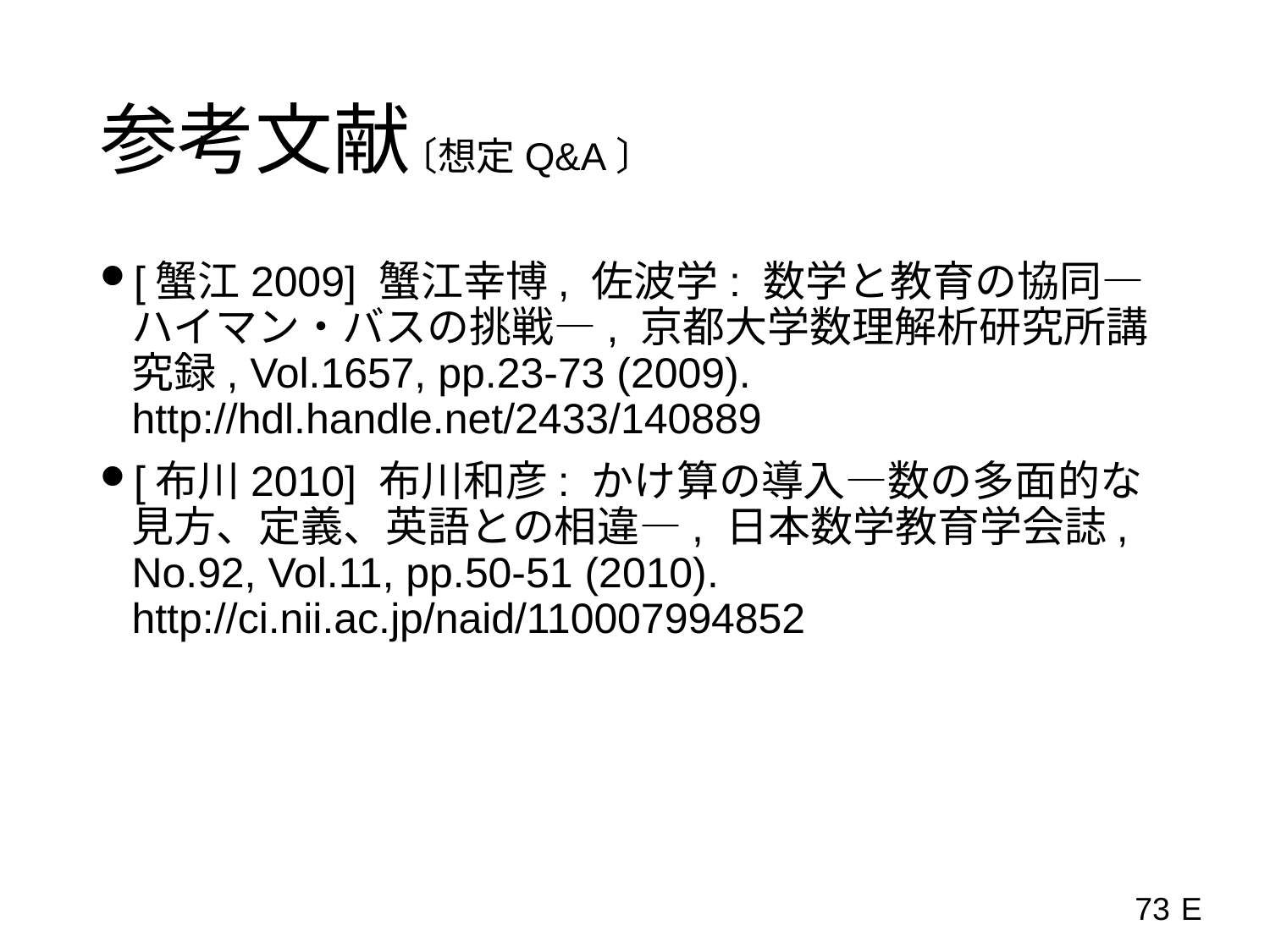

# 参考文献
〔想定Q&A〕
[蟹江2009] 蟹江幸博, 佐波学: 数学と教育の協同―ハイマン・バスの挑戦―, 京都大学数理解析研究所講究録, Vol.1657, pp.23-73 (2009). http://hdl.handle.net/2433/140889
[布川2010] 布川和彦: かけ算の導入―数の多面的な見方、定義、英語との相違―, 日本数学教育学会誌, No.92, Vol.11, pp.50-51 (2010).　http://ci.nii.ac.jp/naid/110007994852

73
E